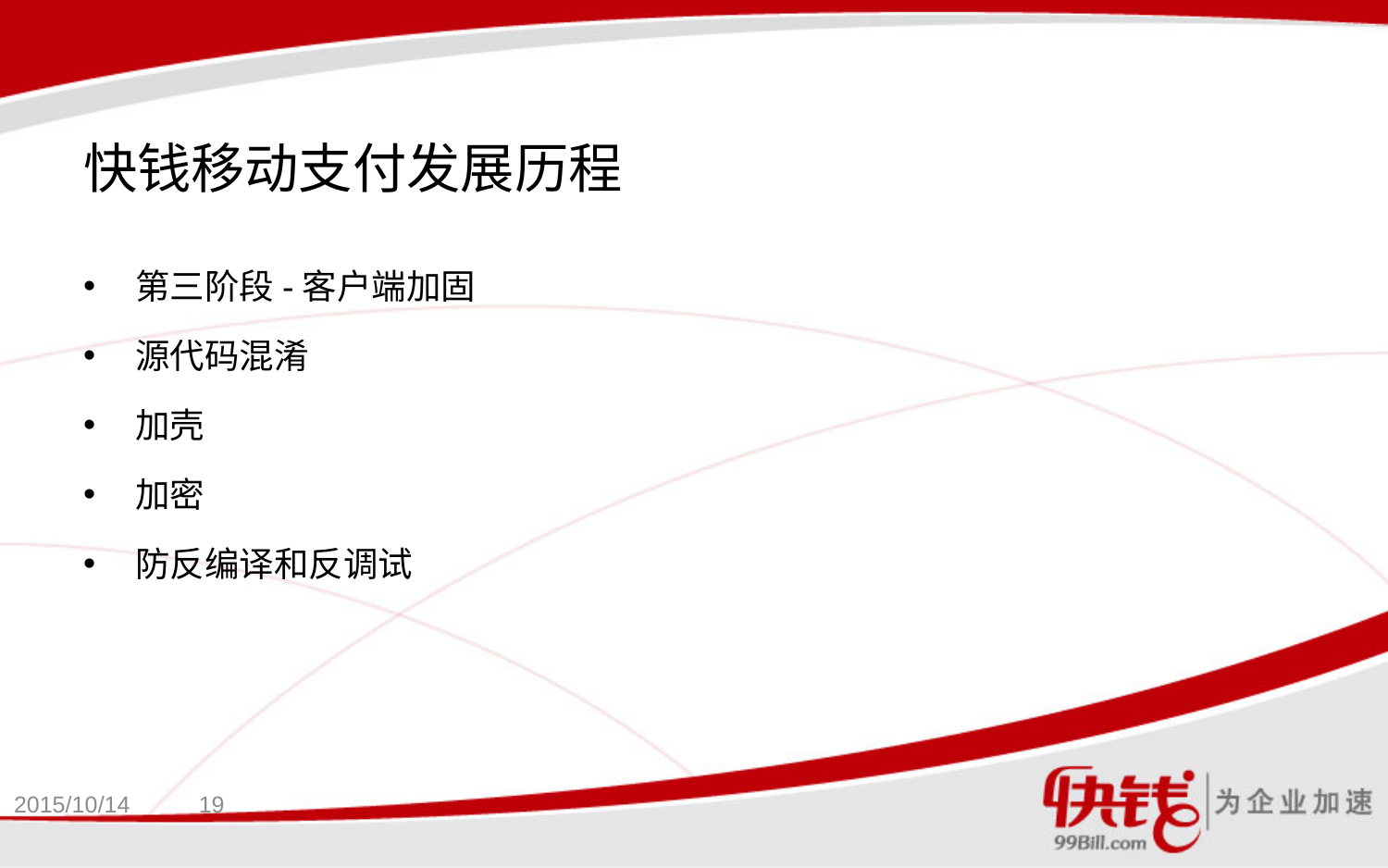

# 快钱移动支付发展历程
第三阶段-客户端加固
源代码混淆
加壳
加密
防反编译和反调试

2015/10/14
19